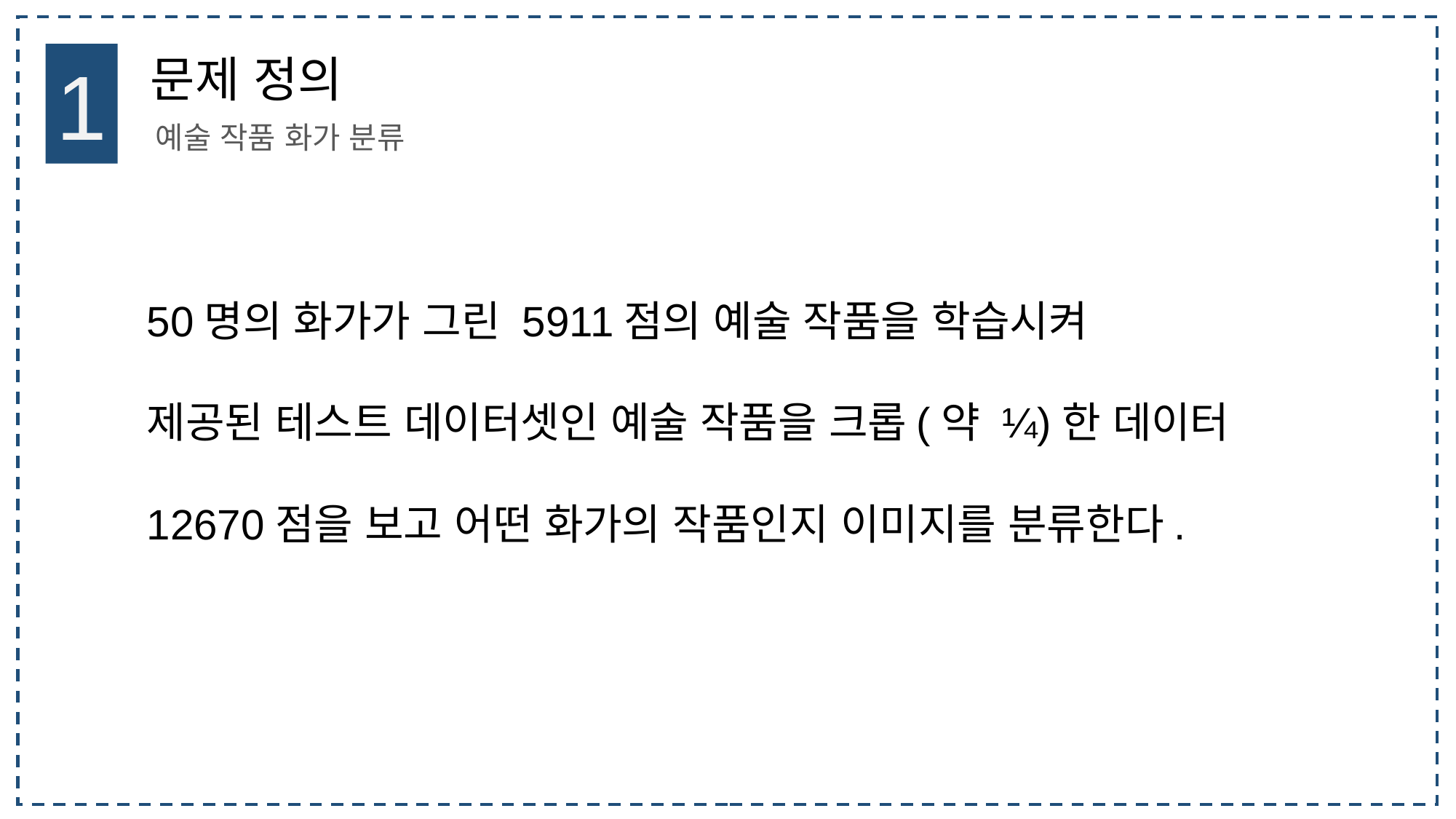

1
문제 정의
예술 작품 화가 분류
50명의 화가가 그린 5911점의 예술 작품을 학습시켜

제공된 테스트 데이터셋인 예술 작품을 크롭(약 ¼)한 데이터

12670점을 보고 어떤 화가의 작품인지 이미지를 분류한다.